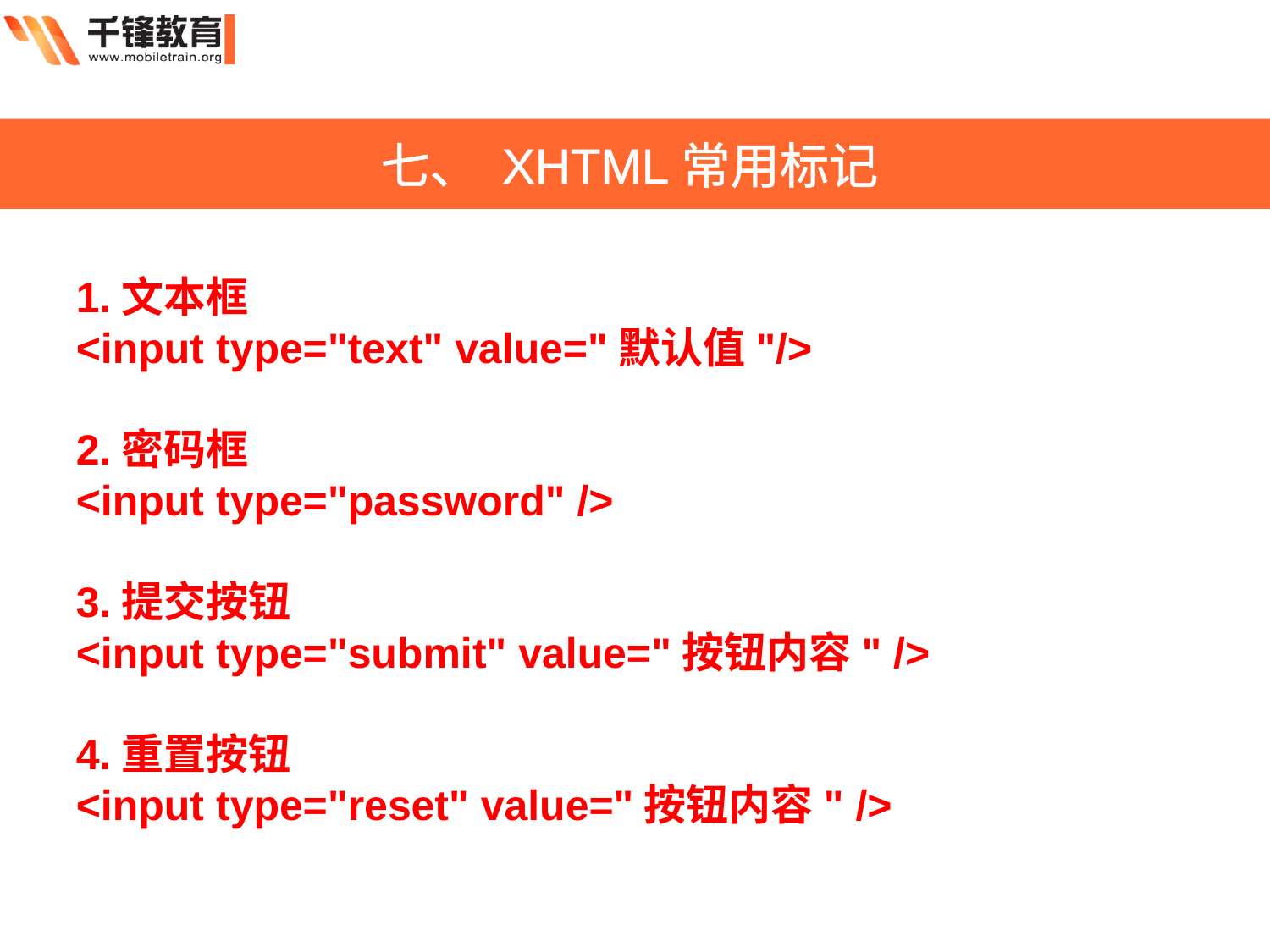

七、 XHTML常用标记
1.文本框
<input type="text" value="默认值"/>

2.密码框
<input type="password" />

3.提交按钮
<input type="submit" value="按钮内容" />

4.重置按钮
<input type="reset" value="按钮内容" />